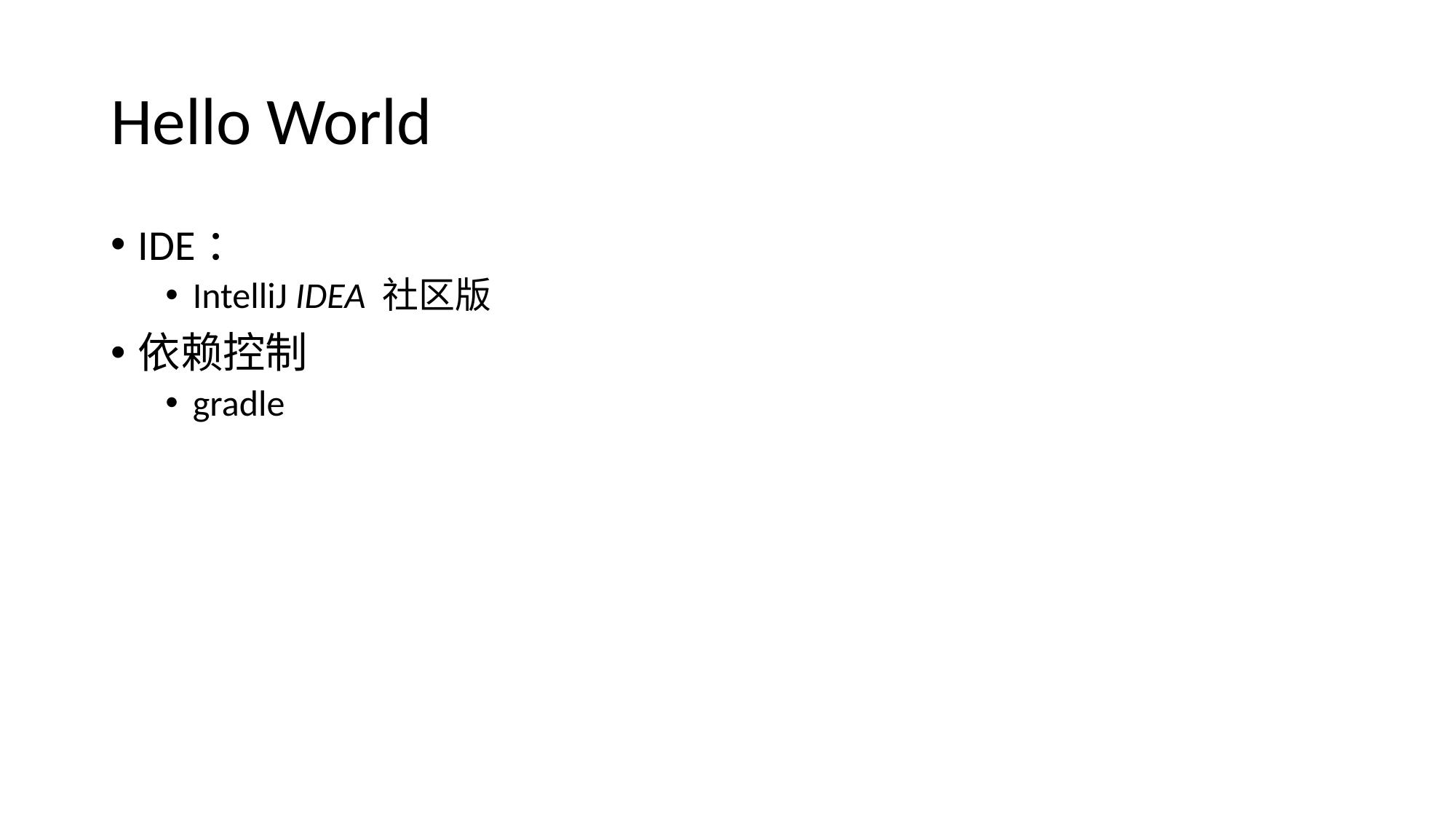

# Hello World
IDE：
IntelliJ IDEA 社区版
依赖控制
gradle